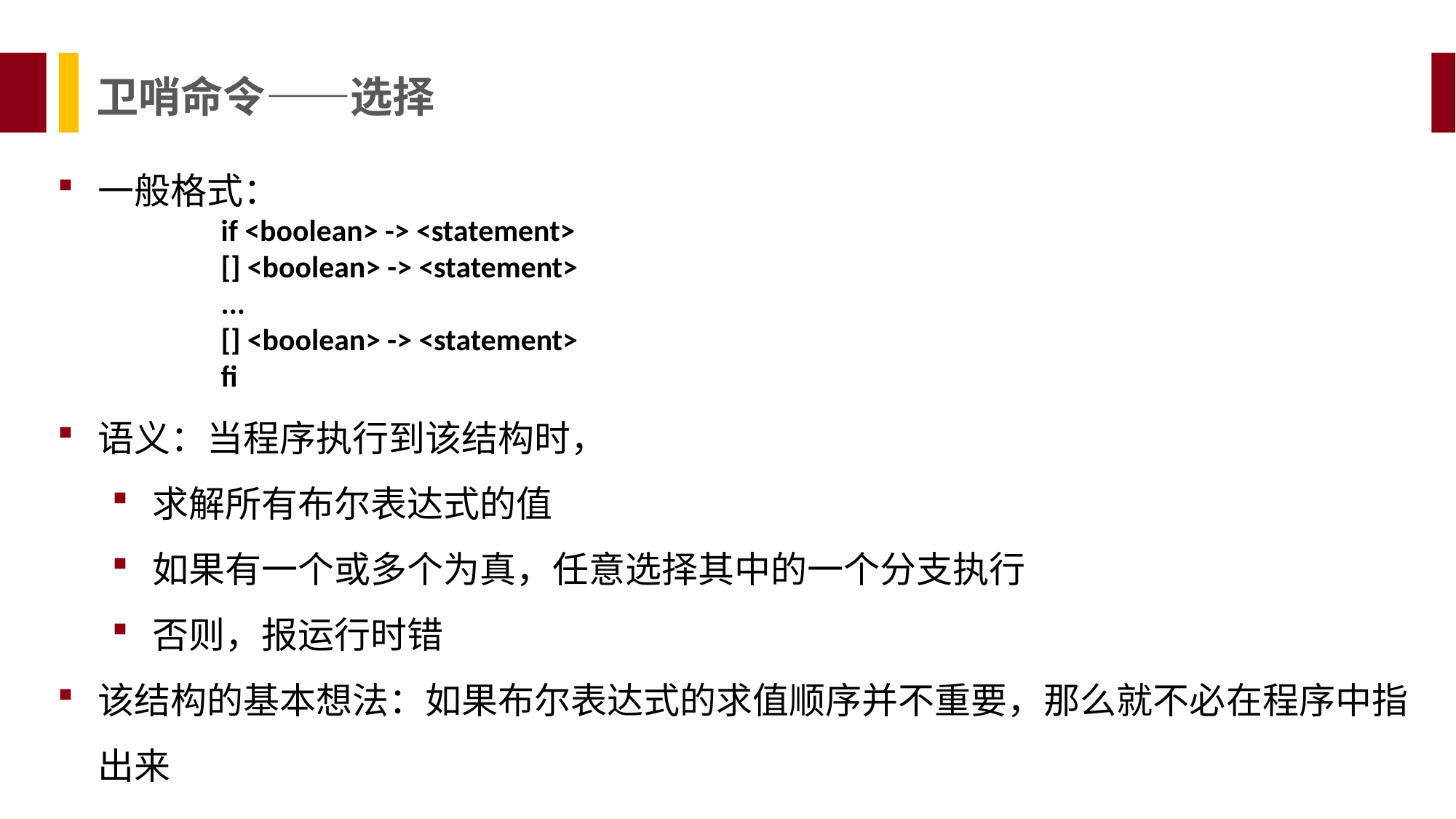

卫哨命令——选择
一般格式：
	if <boolean> -> <statement>
	[] <boolean> -> <statement>
	...
	[] <boolean> -> <statement>
	fi
语义：当程序执行到该结构时，
求解所有布尔表达式的值
如果有一个或多个为真，任意选择其中的一个分支执行
否则，报运行时错
该结构的基本想法：如果布尔表达式的求值顺序并不重要，那么就不必在程序中指出来